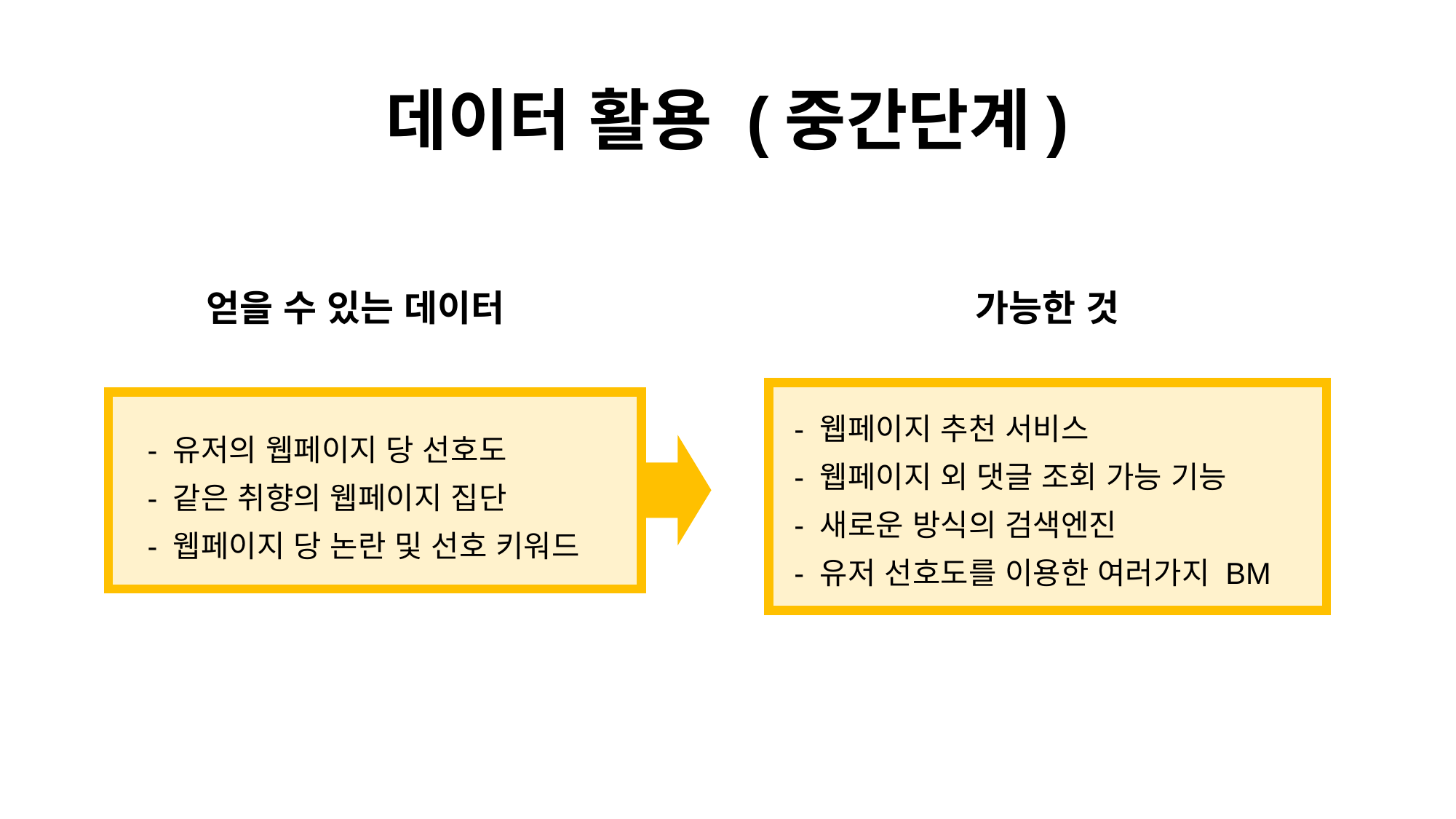

# 데이터 활용 (중간단계)
얻을 수 있는 데이터
가능한 것

- 웹페이지 추천 서비스
- 웹페이지 외 댓글 조회 가능 기능
- 새로운 방식의 검색엔진
- 유저 선호도를 이용한 여러가지 BM
- 유저의 웹페이지 당 선호도
- 같은 취향의 웹페이지 집단
- 웹페이지 당 논란 및 선호 키워드